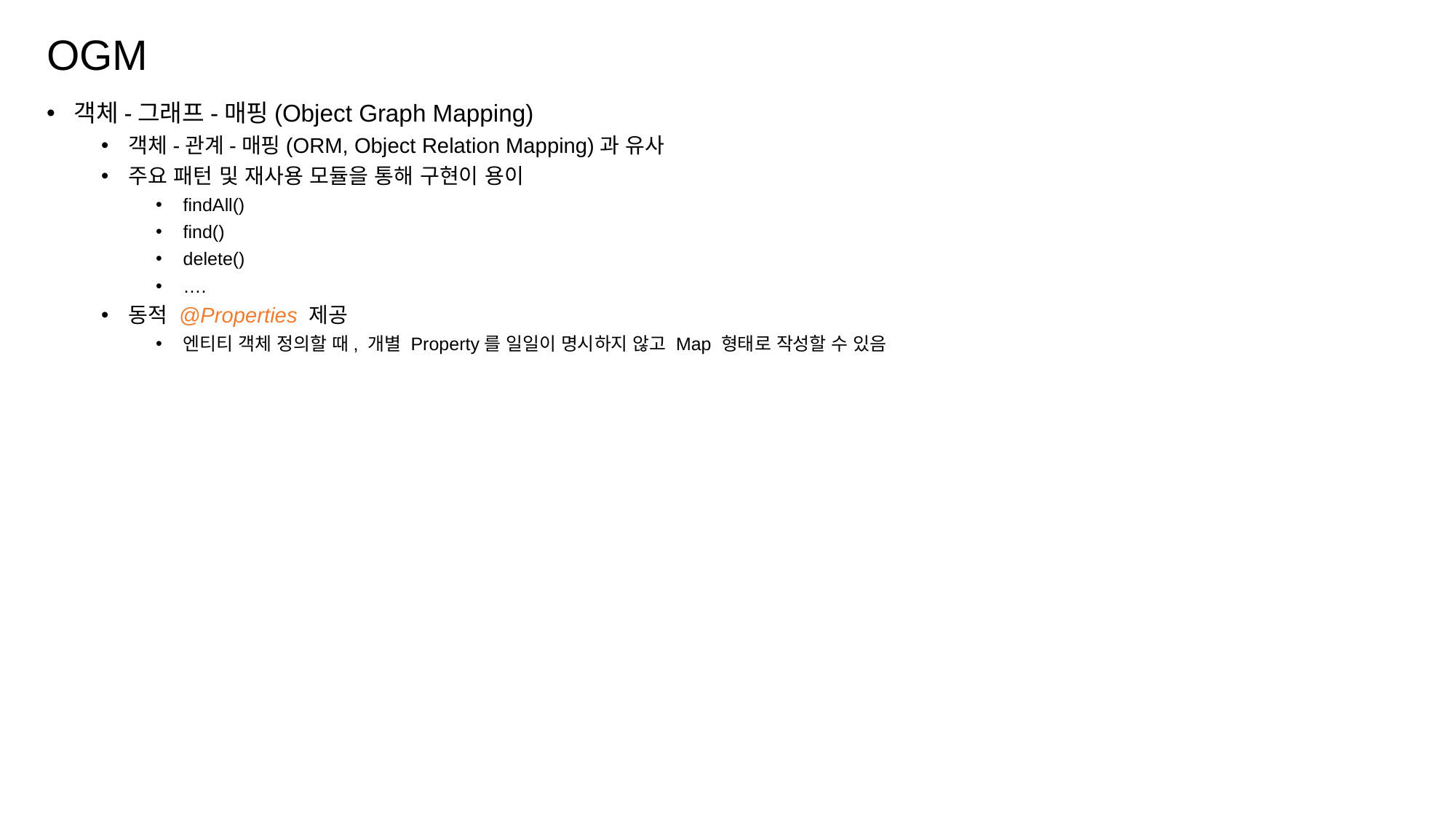

# OGM
객체-그래프-매핑(Object Graph Mapping)
객체-관계-매핑(ORM, Object Relation Mapping)과 유사
주요 패턴 및 재사용 모듈을 통해 구현이 용이
findAll()
find()
delete()
….
동적 @Properties 제공
엔티티 객체 정의할 때, 개별 Property를 일일이 명시하지 않고 Map 형태로 작성할 수 있음